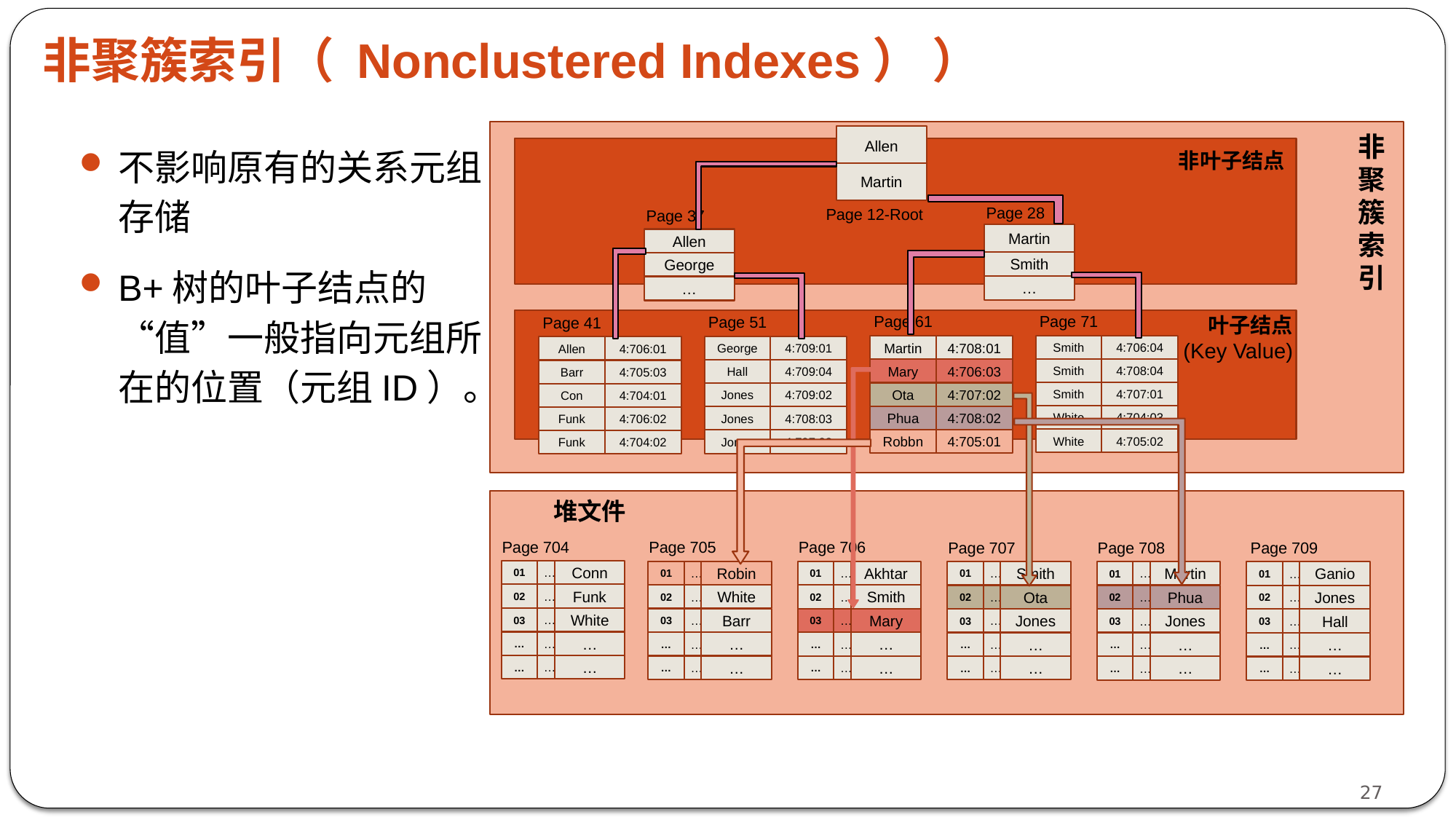

# 非聚簇索引（ Nonclustered Indexes） ）

非聚簇索引
Allen
不影响原有的关系元组存储
B+树的叶子结点的“值”一般指向元组所在的位置（元组ID）。

非叶子结点

Martin

Page 28
Page 12-Root
Page 37
Martin
Allen

Smith
George

…
…
Page 71
Page 61
Page 51
叶子结点
(Key Value)
Page 41

Smith
4:706:04
Martin
4:708:01
George
4:709:01
Allen
4:706:01
Smith
4:708:04
Mary
4:706:03
Hall
4:709:04
Barr
4:705:03

Smith
4:707:01
Ota
4:707:02
Jones
4:709:02
Con
4:704:01

White
4:704:03
Phua
4:708:02
Jones
4:708:03
Funk
4:706:02

White
4:705:02
Robbn
4:705:01
Jones
4:707:03
Funk
4:704:02

堆文件
Page 704
Page 705
Page 706
Page 707
Page 709
Page 708
01
…
Conn
01
…
Robin
01
…
Akhtar
01
…
Smith
01
…
Martin
01
…
Ganio
02
…
Funk
02
…
White
02
…
Smith
02
…
Ota
02
…
Phua
02
…
Jones
03
…
White
03
…
Barr
03
…
Mary
03
…
Jones
03
…
Jones
03
…
Hall
…
…
…
…
…
…
…
…
…
…
…
…
…
…
…
…
…
…
…
…
…
…
…
…
…
…
…
…
…
…
…
…
…
…
…
…
27